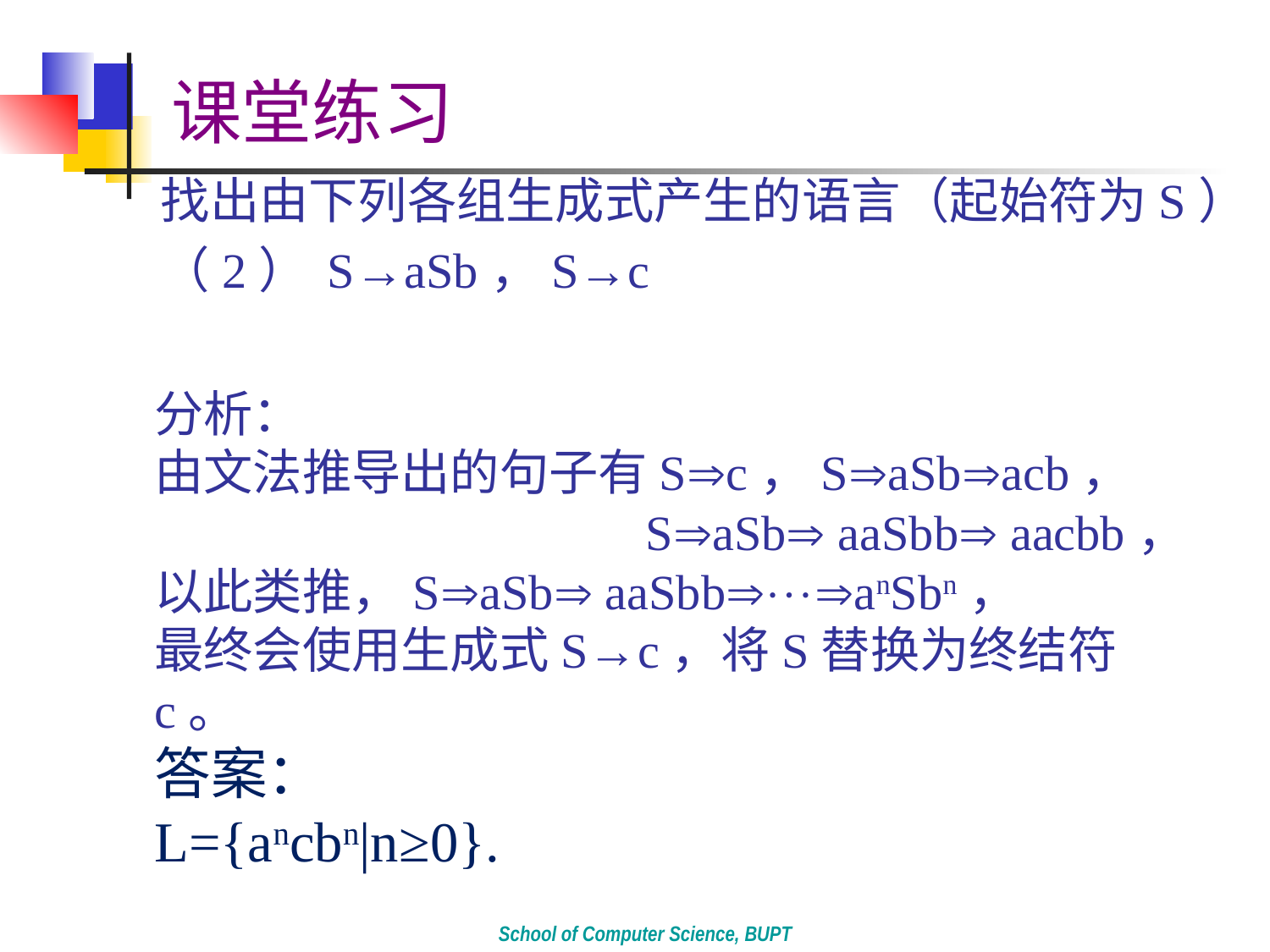

# 课堂练习
找出由下列各组生成式产生的语言（起始符为S）
（2）	S→aSb，S→c

分析：
由文法推导出的句子有S⇒c，S⇒aSb⇒acb，
                                        S⇒aSb⇒ aaSbb⇒ aacbb，
以此类推，S⇒aSb⇒ aaSbb⇒…⇒anSbn，
最终会使用生成式S→c，将S替换为终结符c。
答案：
L={ancbn|n≥0}.

School of Computer Science, BUPT
34